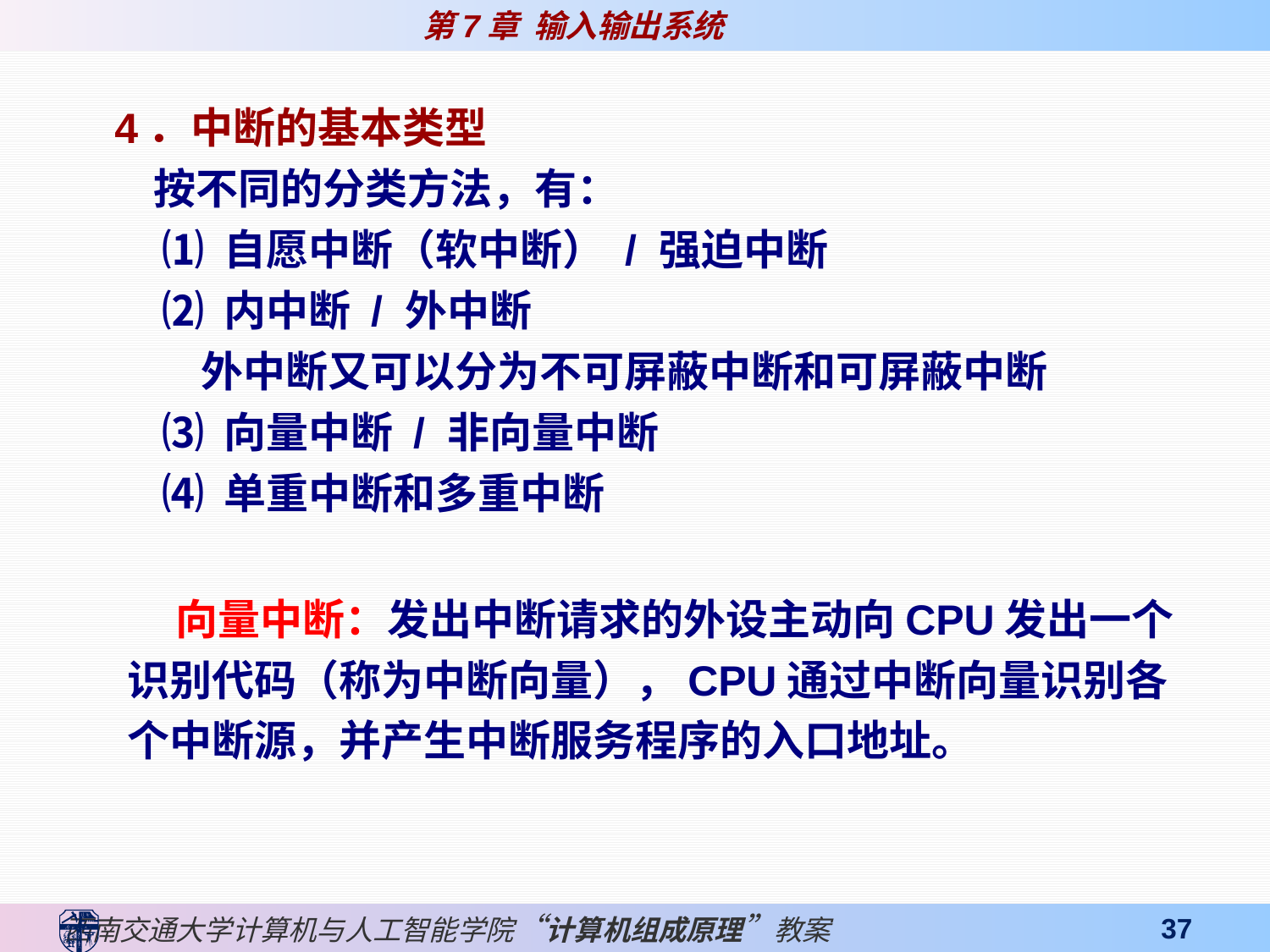

4．中断的基本类型
   按不同的分类方法，有：
     ⑴ 自愿中断（软中断） / 强迫中断
     ⑵ 内中断 / 外中断
        外中断又可以分为不可屏蔽中断和可屏蔽中断
     ⑶ 向量中断 / 非向量中断
     ⑷ 单重中断和多重中断
    向量中断：发出中断请求的外设主动向CPU发出一个识别代码（称为中断向量），CPU通过中断向量识别各个中断源，并产生中断服务程序的入口地址。